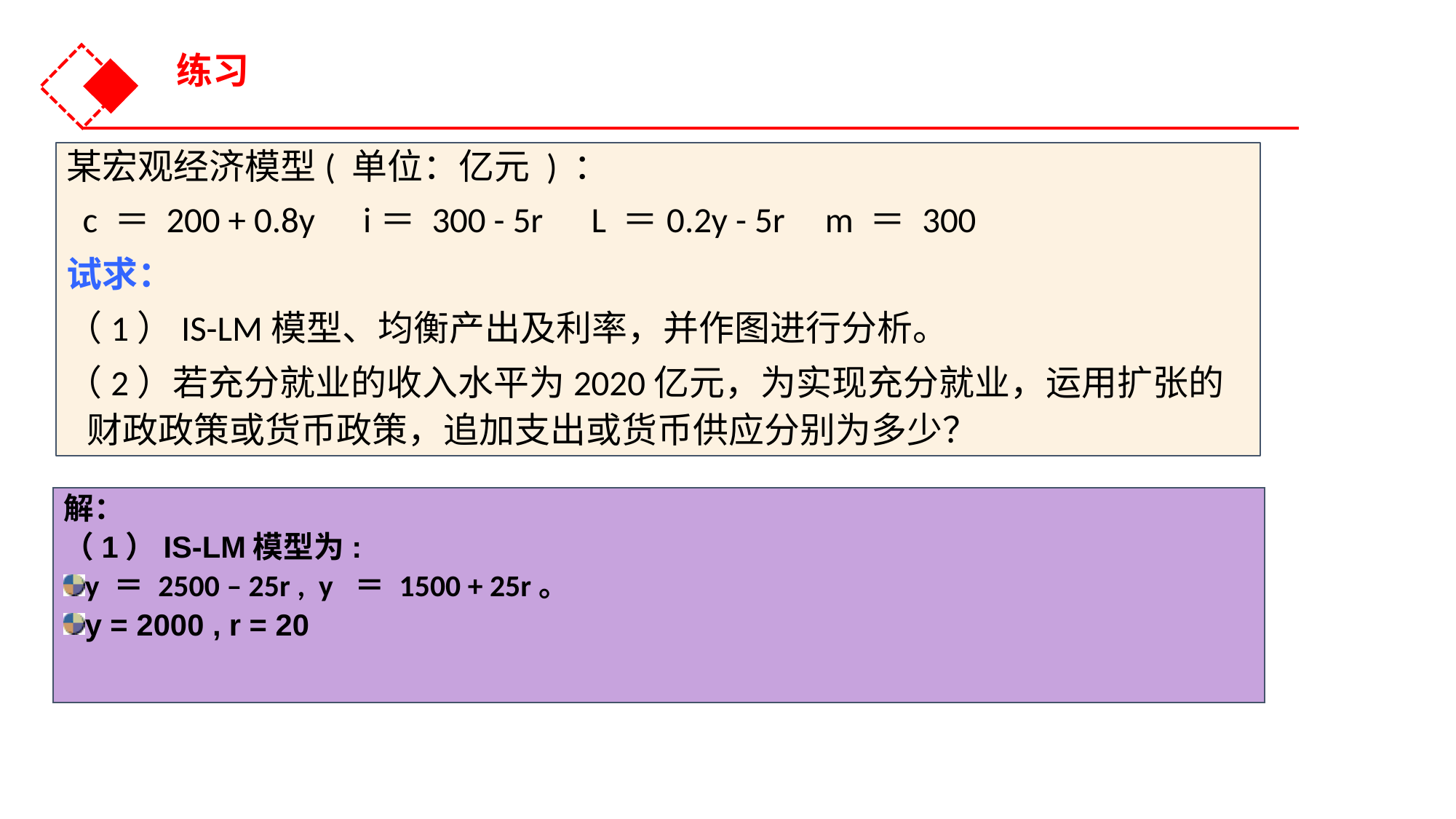

练习

某宏观经济模型( 单位：亿元 ) ：
  c ＝ 200 + 0.8y      i＝ 300 - 5r      L ＝0.2y - 5r     m ＝ 300
试求：
（1）IS-LM模型、均衡产出及利率，并作图进行分析。
（2）若充分就业的收入水平为2020亿元，为实现充分就业，运用扩张的财政政策或货币政策，追加支出或货币供应分别为多少？

解：
（1）IS-LM模型为:
y ＝ 2500 – 25r ,  y  ＝ 1500 + 25r。
y = 2000 , r = 20